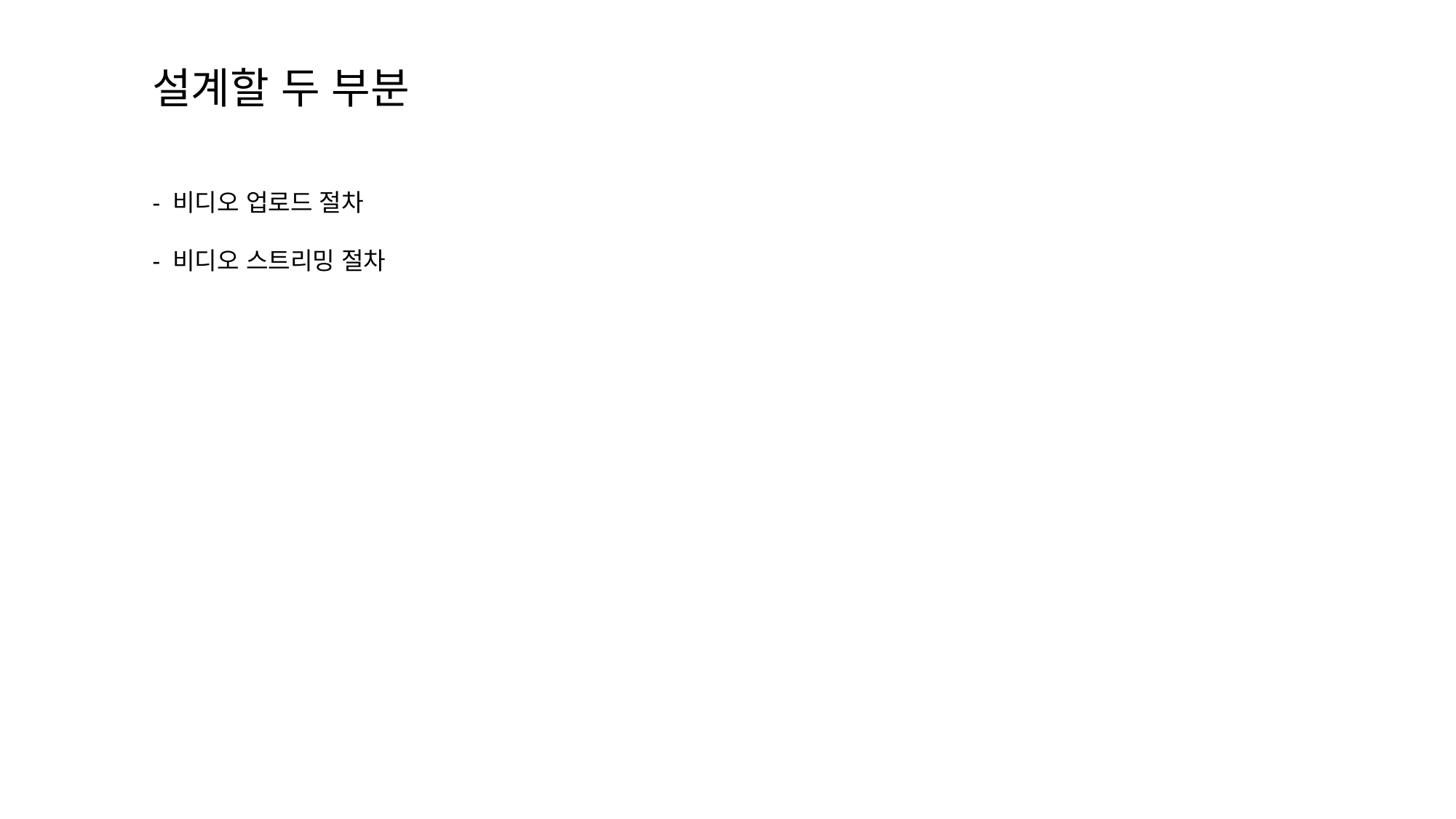

# 설계할 두 부분
- 비디오 업로드 절차
- 비디오 스트리밍 절차